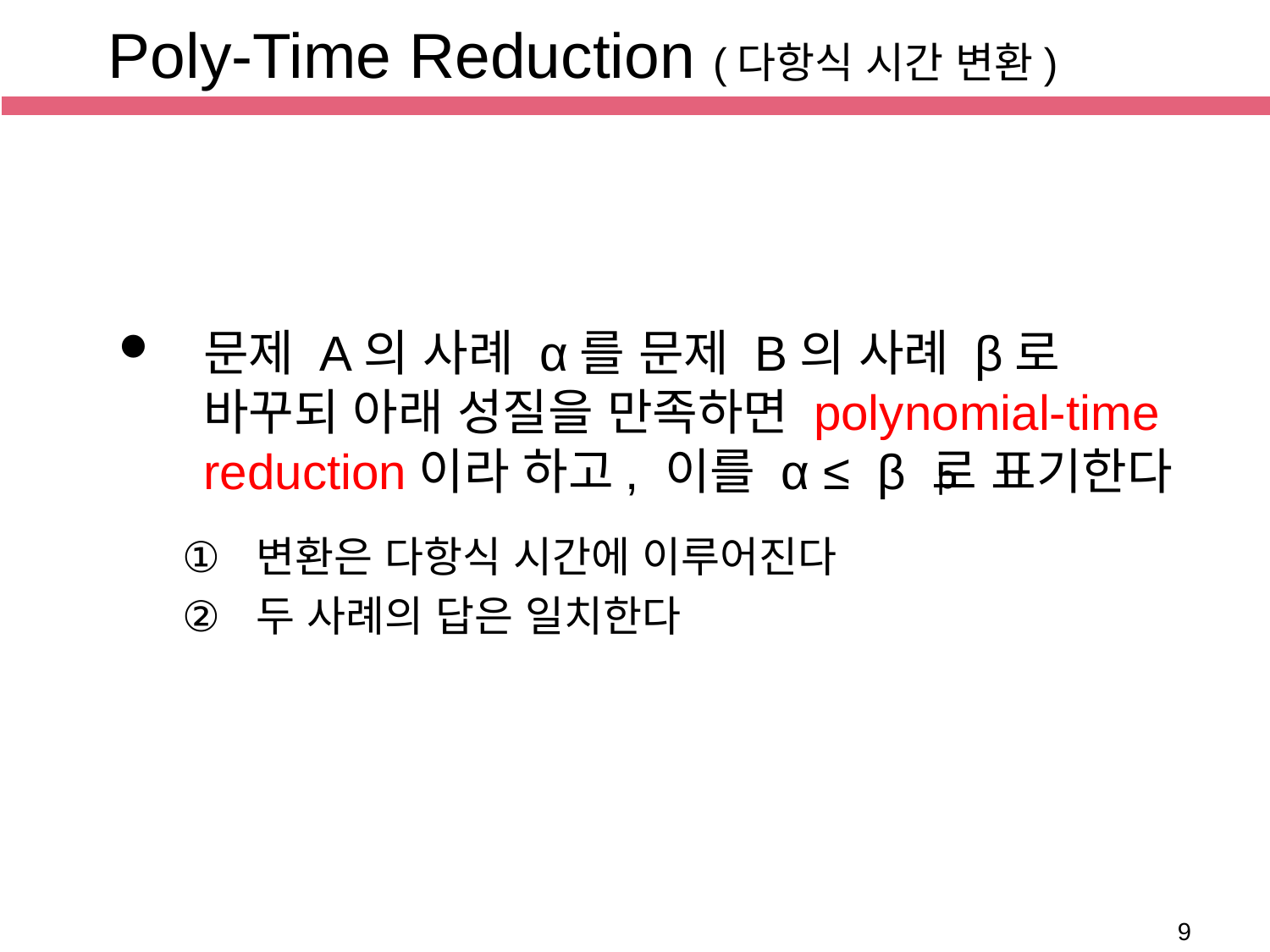

# Poly-Time Reduction (다항식 시간 변환)
문제 A의 사례 α를 문제 B의 사례 β로 바꾸되 아래 성질을 만족하면 polynomial-time reduction이라 하고, 이를 α ≤  β 로 표기한다

변환은 다항식 시간에 이루어진다
두 사례의 답은 일치한다
p